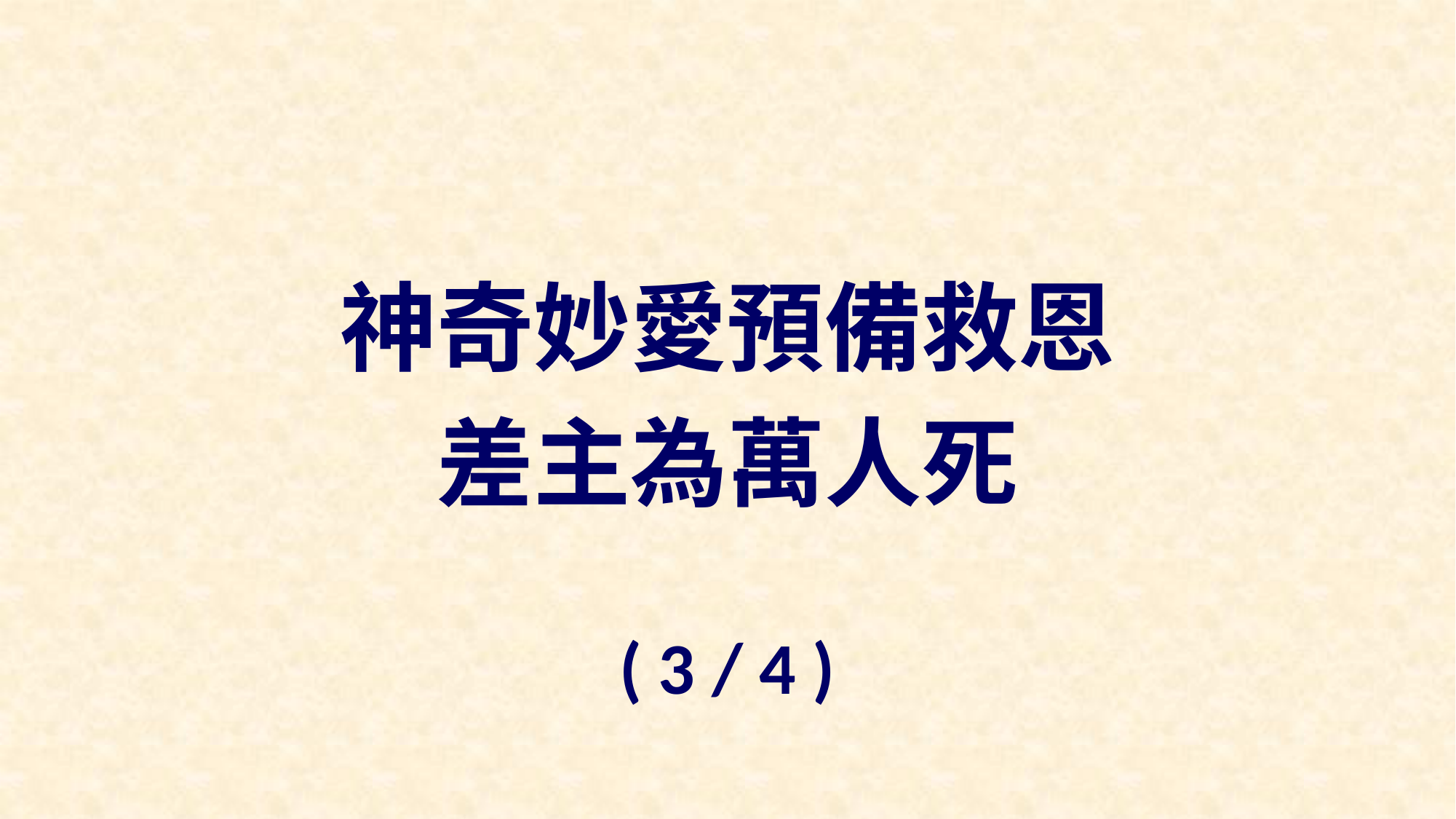

神奇妙愛預備救恩
差主為萬人死
( 3 / 4 )